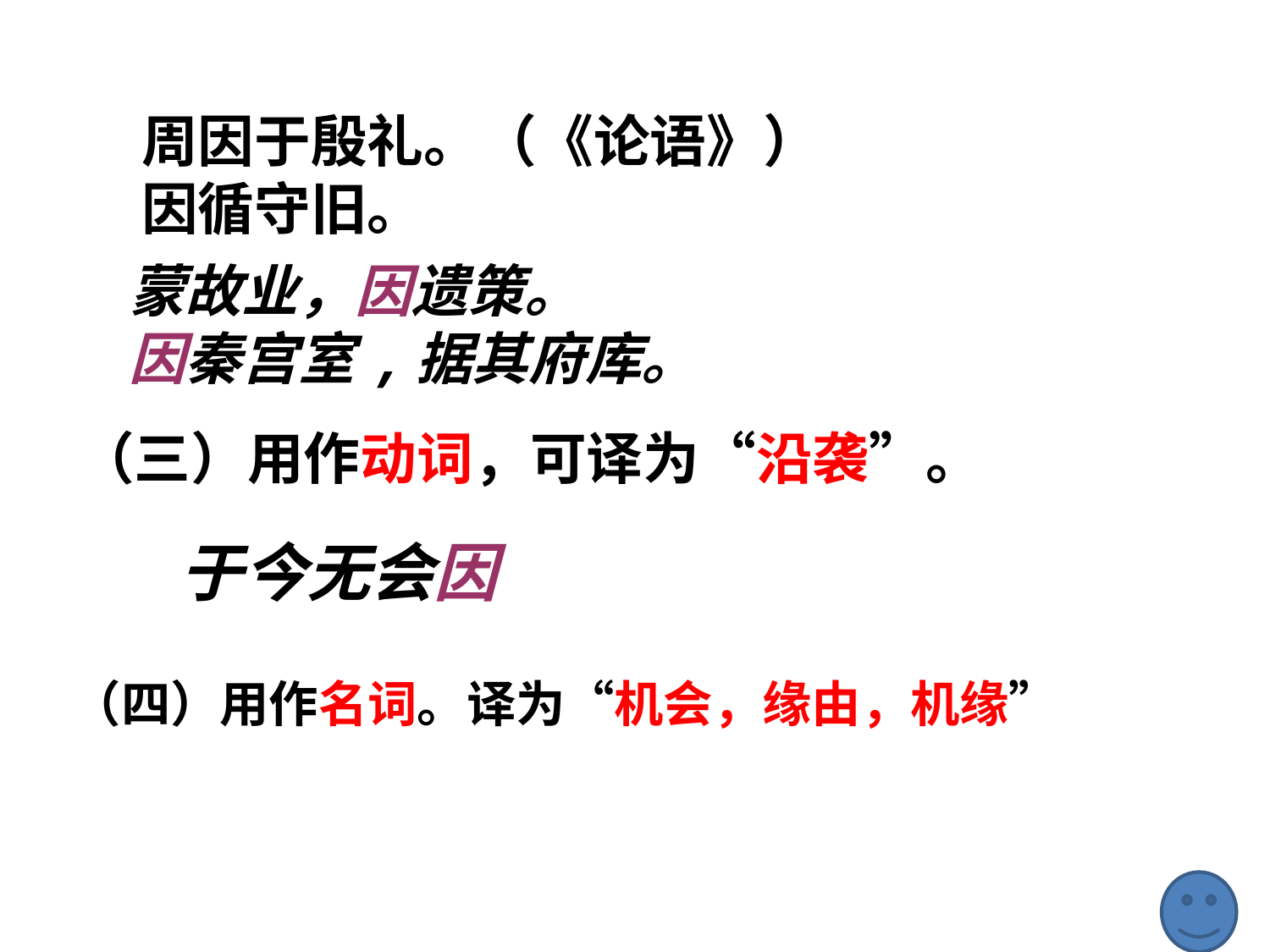

周因于殷礼。（《论语》）
因循守旧。
蒙故业，因遗策。
因秦宫室,据其府库。
（三）用作动词，可译为“沿袭”。
于今无会因
（四）用作名词。译为“机会，缘由，机缘”